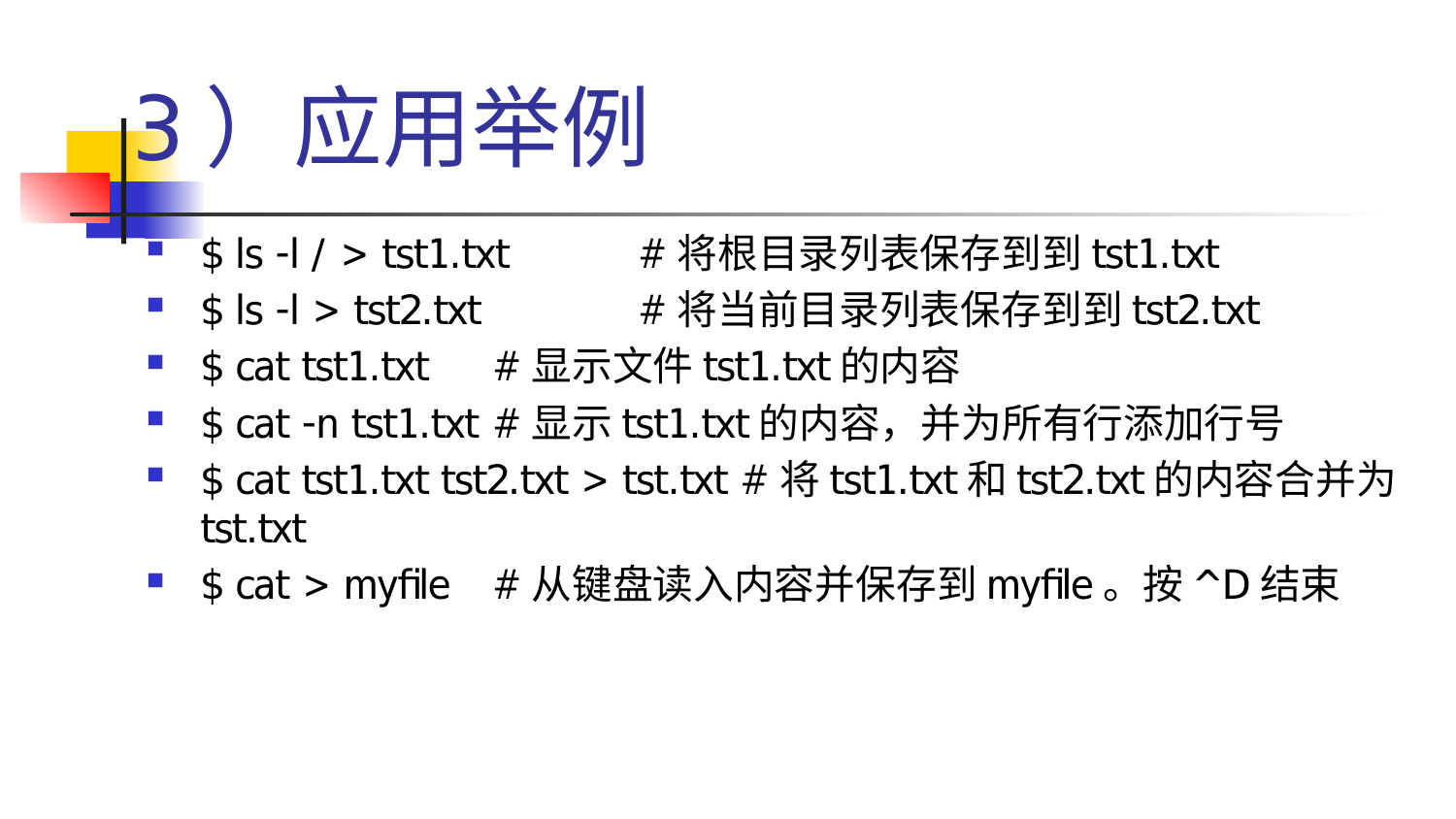

# 3）应用举例
$ ls -l / > tst1.txt 	#将根目录列表保存到到tst1.txt
$ ls -l > tst2.txt 	#将当前目录列表保存到到tst2.txt
$ cat tst1.txt 	#显示文件tst1.txt的内容
$ cat -n tst1.txt 	#显示tst1.txt的内容，并为所有行添加行号
$ cat tst1.txt tst2.txt > tst.txt #将tst1.txt和tst2.txt的内容合并为tst.txt
$ cat > myfile	#从键盘读入内容并保存到myfile。按^D结束